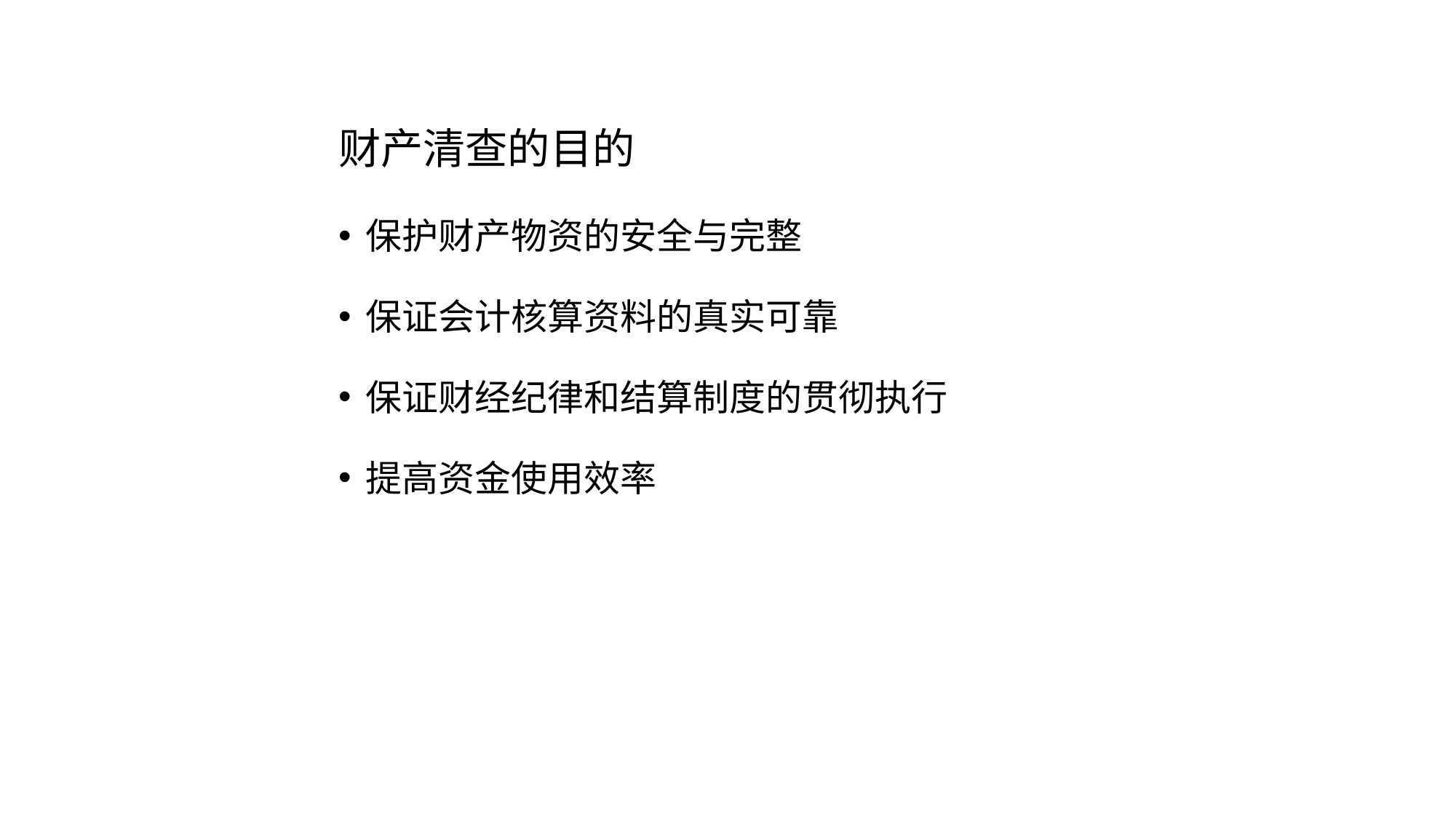

# 财产清查的目的
保护财产物资的安全与完整
保证会计核算资料的真实可靠
保证财经纪律和结算制度的贯彻执行
提高资金使用效率